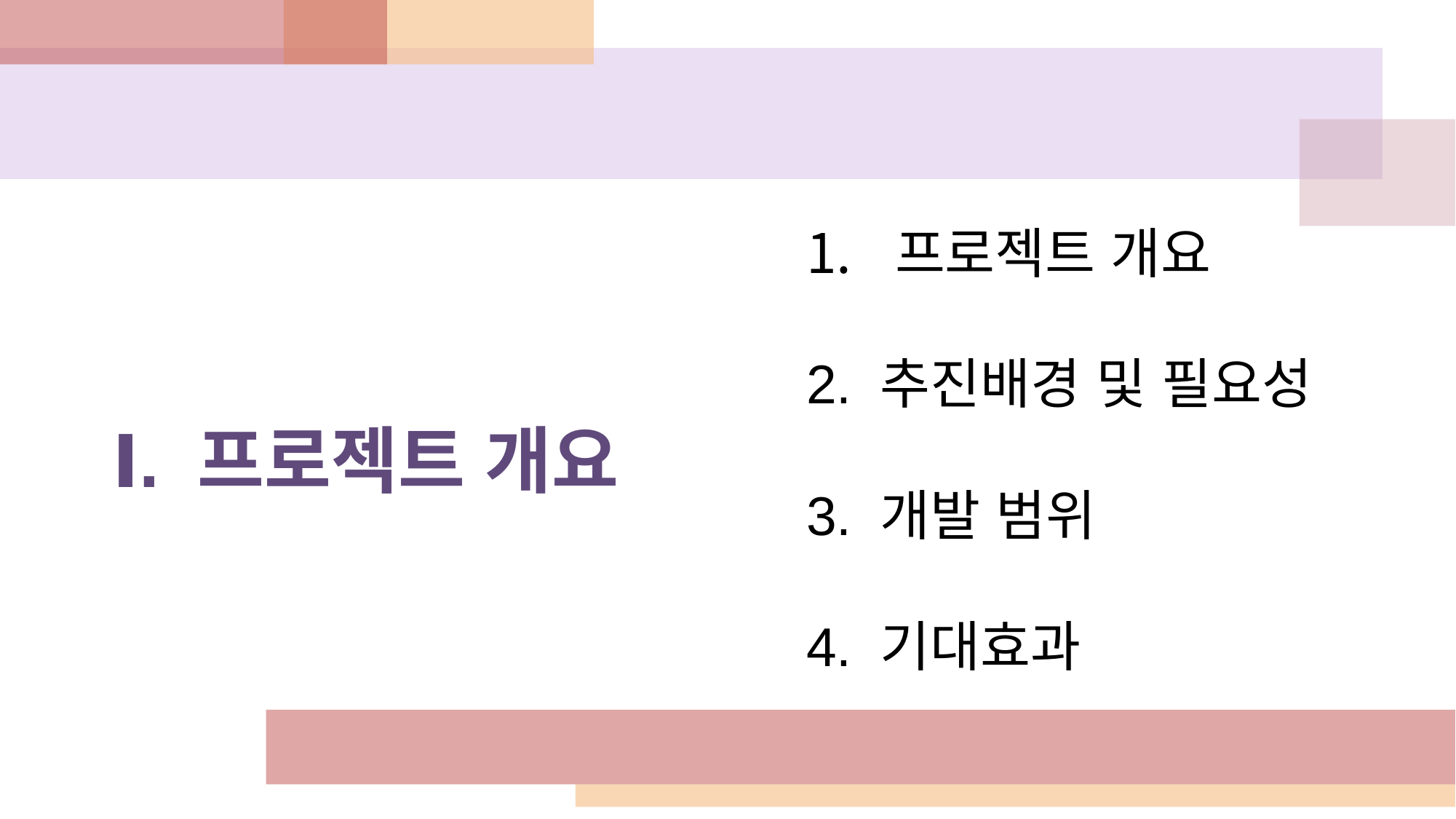

#
프로젝트 개요

2. 추진배경 및 필요성

3. 개발 범위

4. 기대효과
Ⅰ. 프로젝트 개요